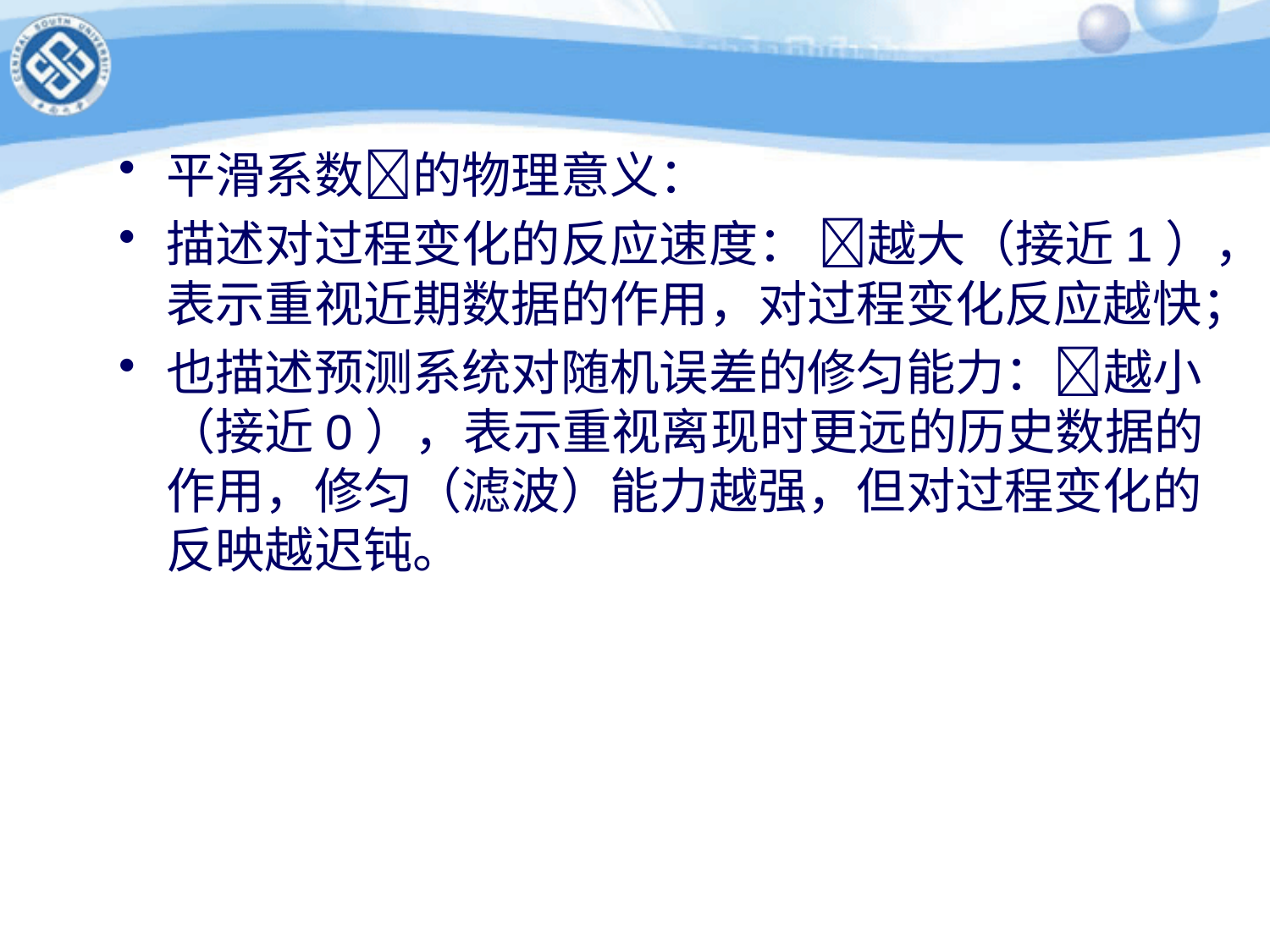

平滑系数α的物理意义：
描述对过程变化的反应速度： α越大（接近1），表示重视近期数据的作用，对过程变化反应越快；
也描述预测系统对随机误差的修匀能力：α越小（接近0），表示重视离现时更远的历史数据的作用，修匀（滤波）能力越强，但对过程变化的反映越迟钝。